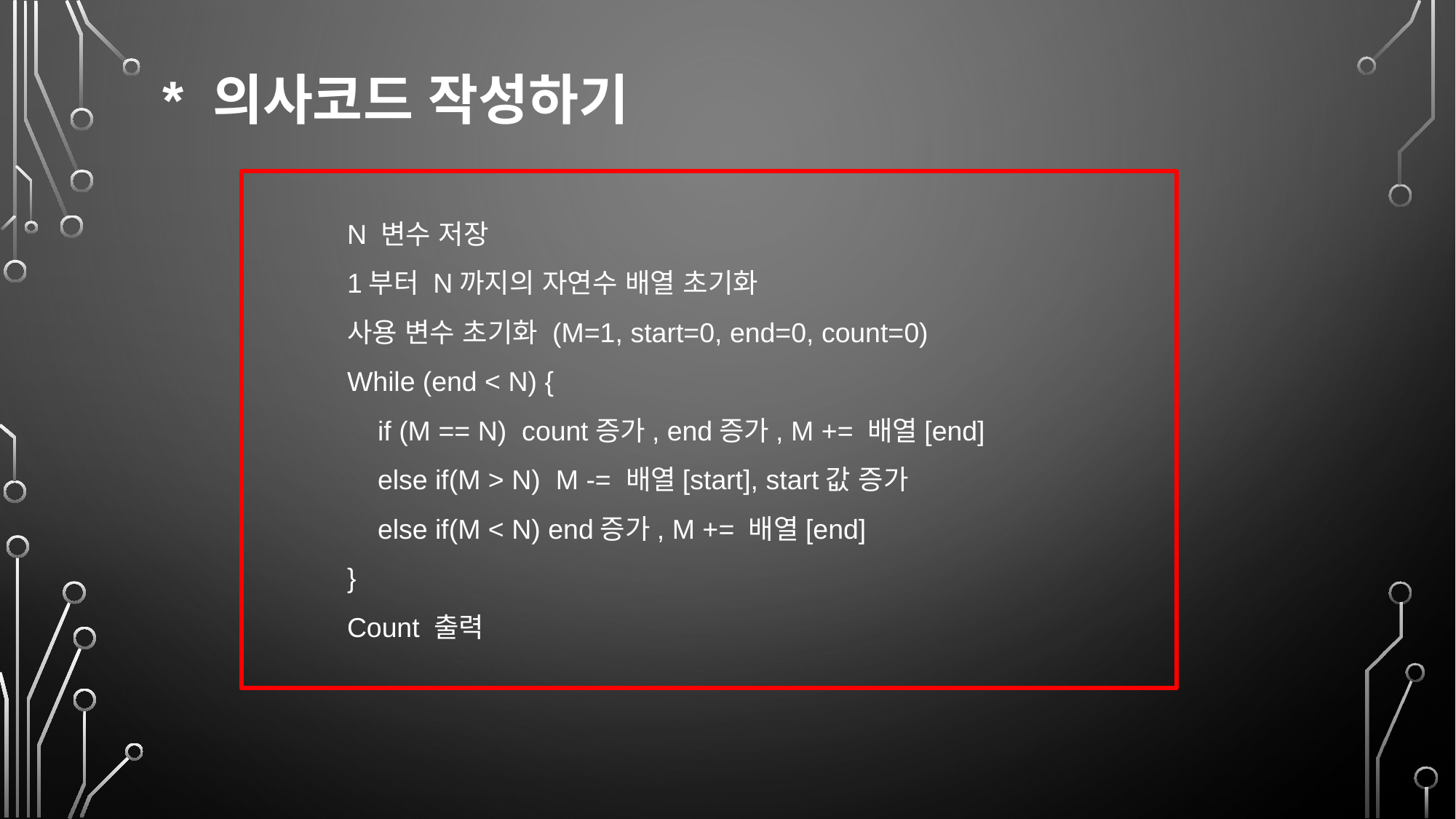

* 의사코드 작성하기

N 변수 저장
1부터 N까지의 자연수 배열 초기화
사용 변수 초기화 (M=1, start=0, end=0, count=0)
While (end < N) {
    if (M == N)  count증가, end증가, M += 배열[end]
    else if(M > N)  M -= 배열[start], start값 증가
    else if(M < N) end증가, M += 배열[end]
}
Count 출력